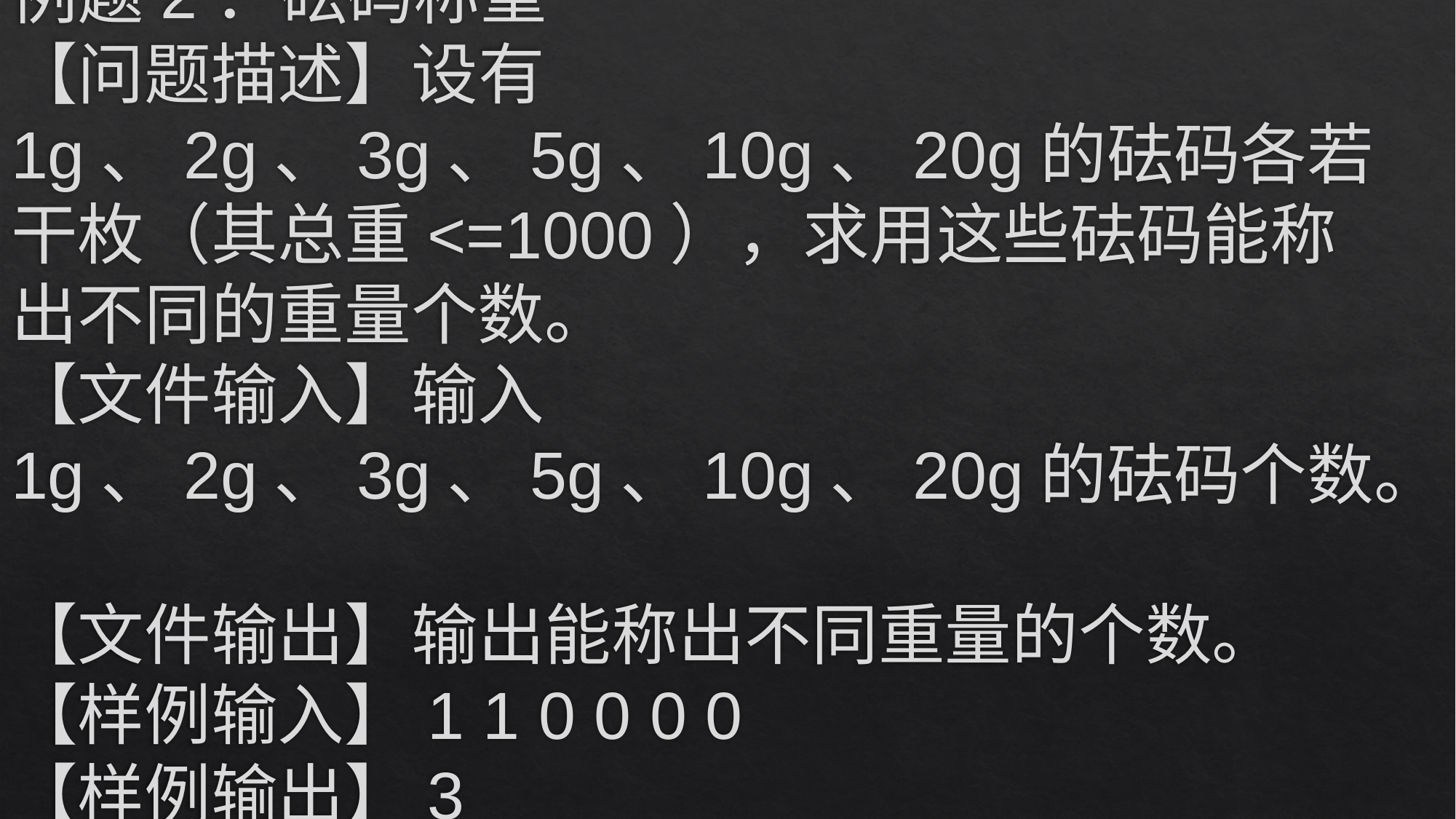

# 例题2：砝码称重 【问题描述】设有1g、2g、3g、5g、10g、20g的砝码各若干枚（其总重<=1000），求用这些砝码能称出不同的重量个数。 【文件输入】输入1g、2g、3g、5g、10g、20g的砝码个数。 【文件输出】输出能称出不同重量的个数。 【样例输入】1 1 0 0 0 0 【样例输出】3